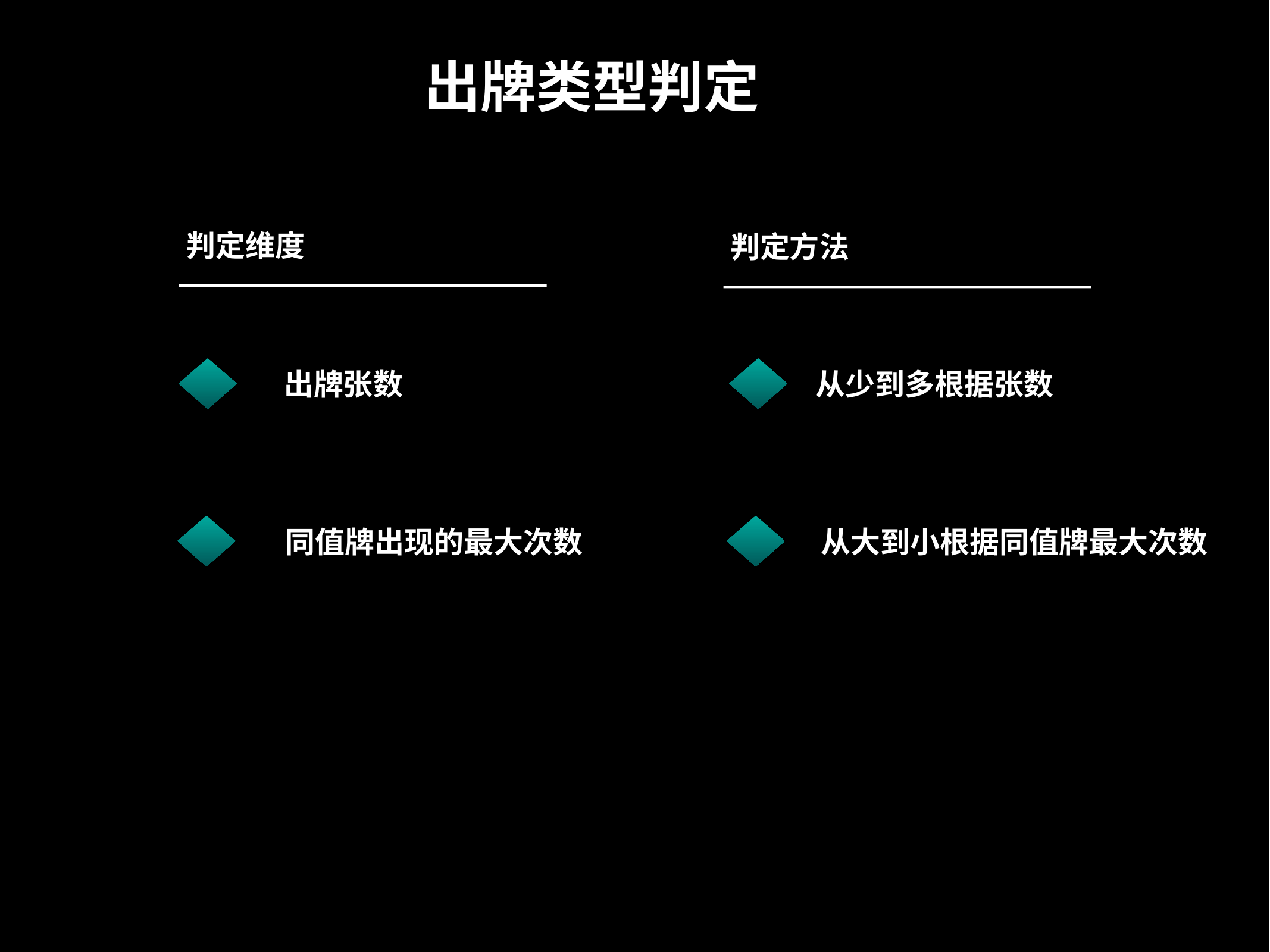

出牌类型判定
判定维度
判定方法

出牌张数

从少到多根据张数

同值牌出现的最大次数

从大到小根据同值牌最大次数